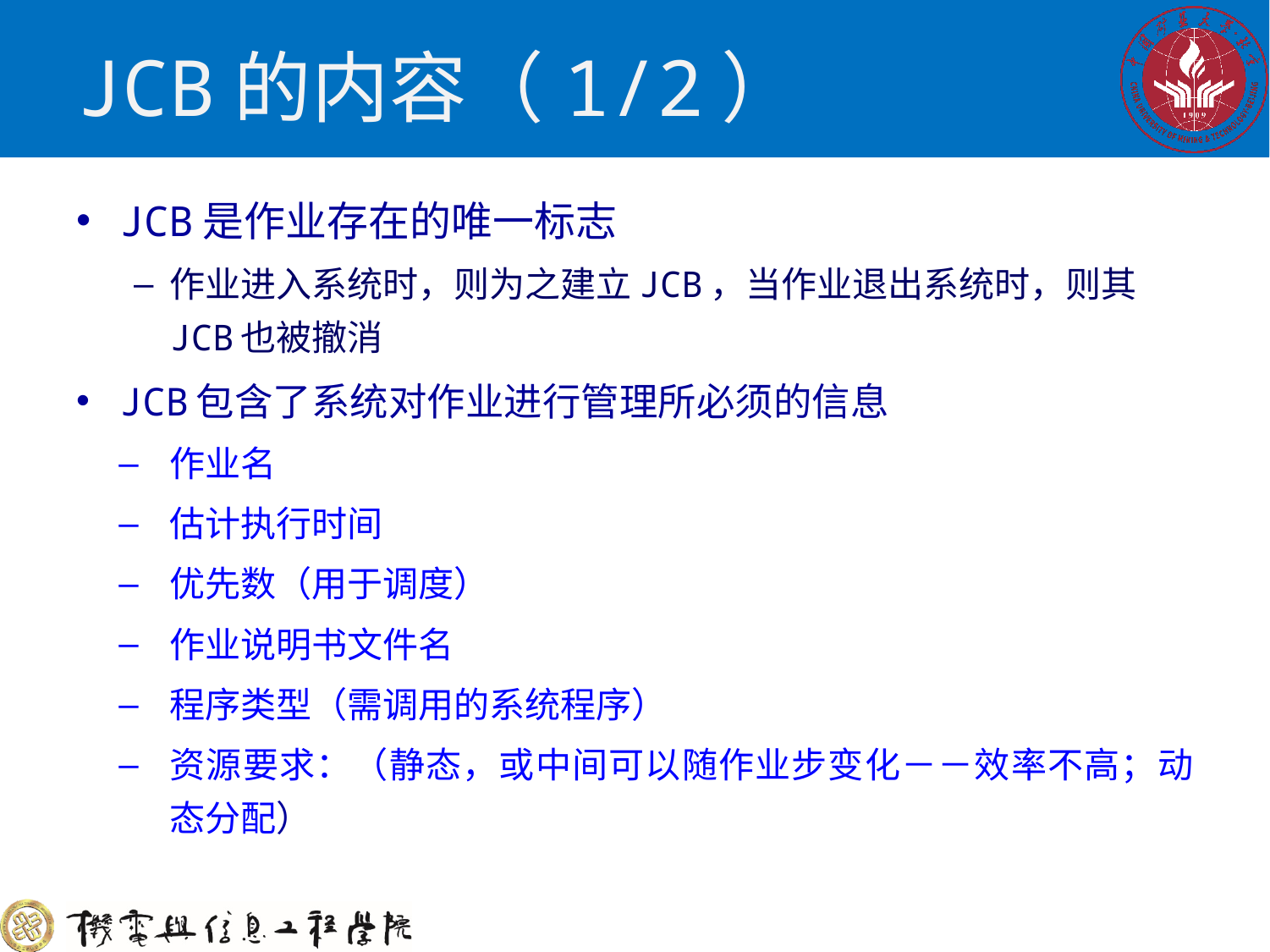

# JCB的内容（1/2）
JCB是作业存在的唯一标志
作业进入系统时，则为之建立JCB，当作业退出系统时，则其JCB也被撤消
JCB包含了系统对作业进行管理所必须的信息
作业名
估计执行时间
优先数（用于调度）
作业说明书文件名
程序类型（需调用的系统程序）
资源要求：（静态，或中间可以随作业步变化－－效率不高；动态分配）